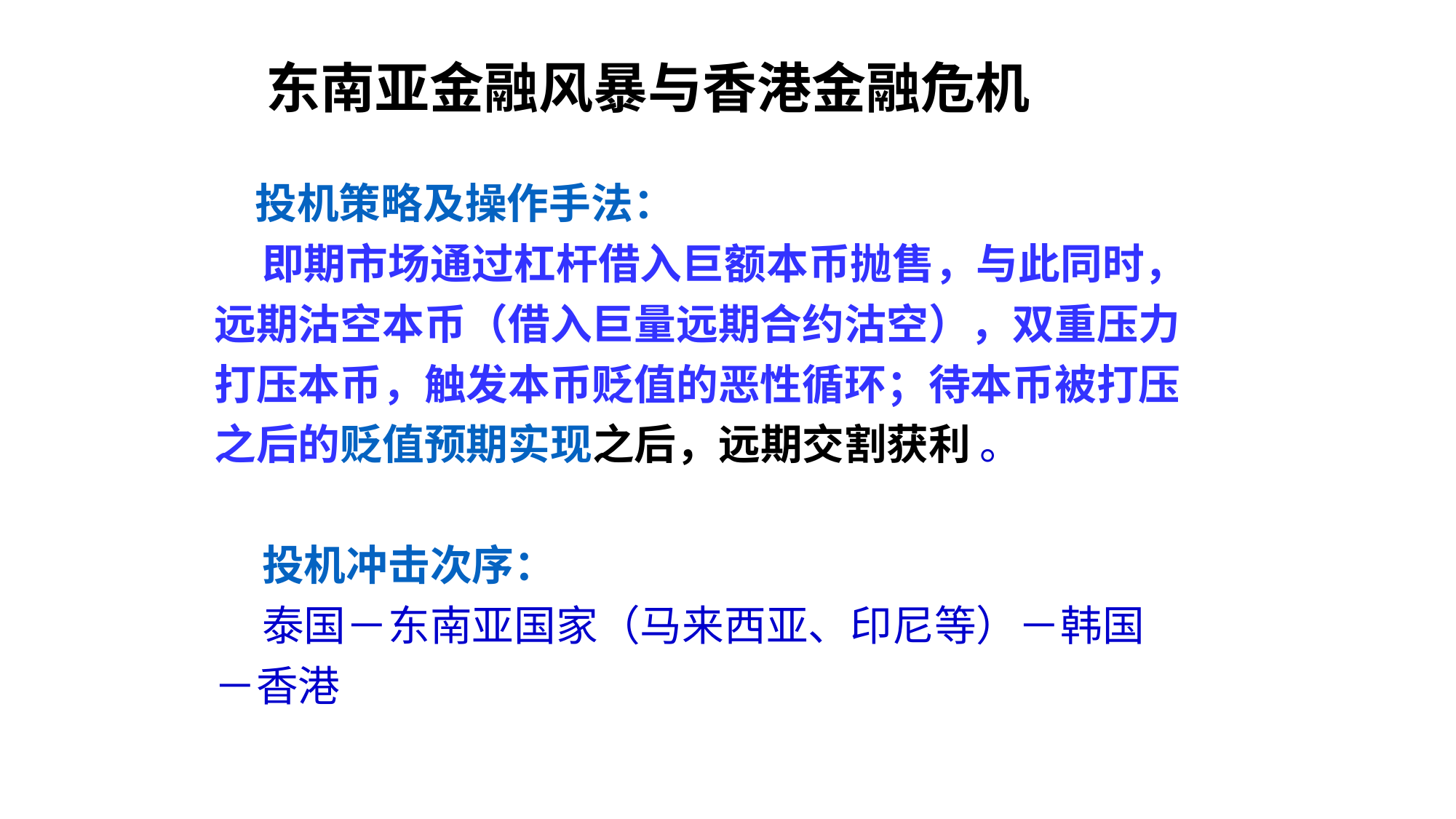

东南亚金融风暴与香港金融危机
     投机策略及操作手法：
    即期市场通过杠杆借入巨额本币抛售，与此同时，
远期沽空本币（借入巨量远期合约沽空），双重压力
打压本币，触发本币贬值的恶性循环；待本币被打压
之后的贬值预期实现之后，远期交割获利 。

    投机冲击次序：
    泰国－东南亚国家（马来西亚、印尼等）－韩国
－香港